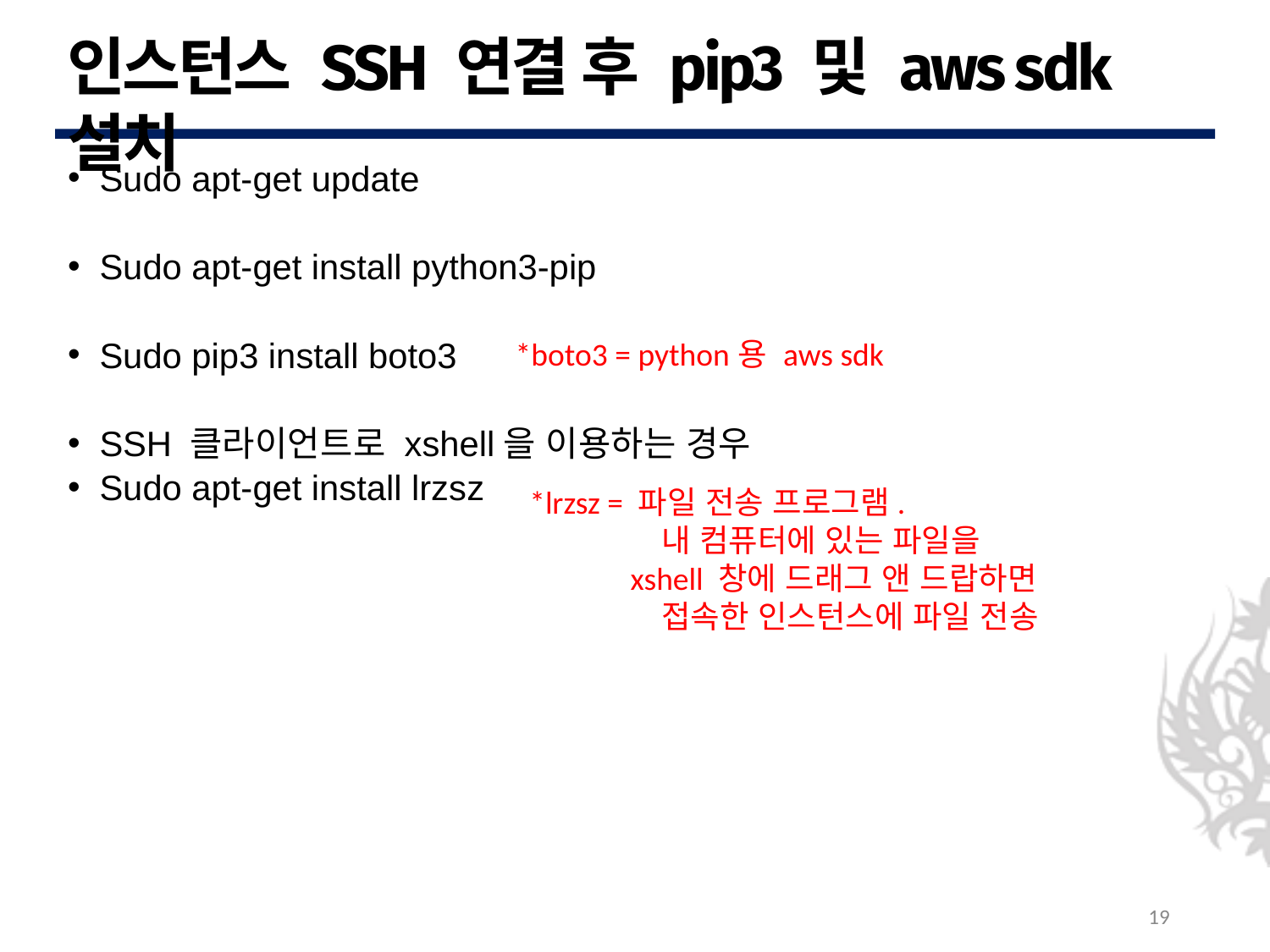

인스턴스 SSH 연결 후 pip3 및 aws sdk 설치
Sudo apt-get update

Sudo apt-get install python3-pip

Sudo pip3 install boto3

SSH 클라이언트로 xshell을 이용하는 경우
Sudo apt-get install lrzsz
*boto3 = python용 aws sdk
*lrzsz = 파일 전송 프로그램.
              내 컴퓨터에 있는 파일을
              xshell 창에 드래그 앤 드랍하면
              접속한 인스턴스에 파일 전송
19